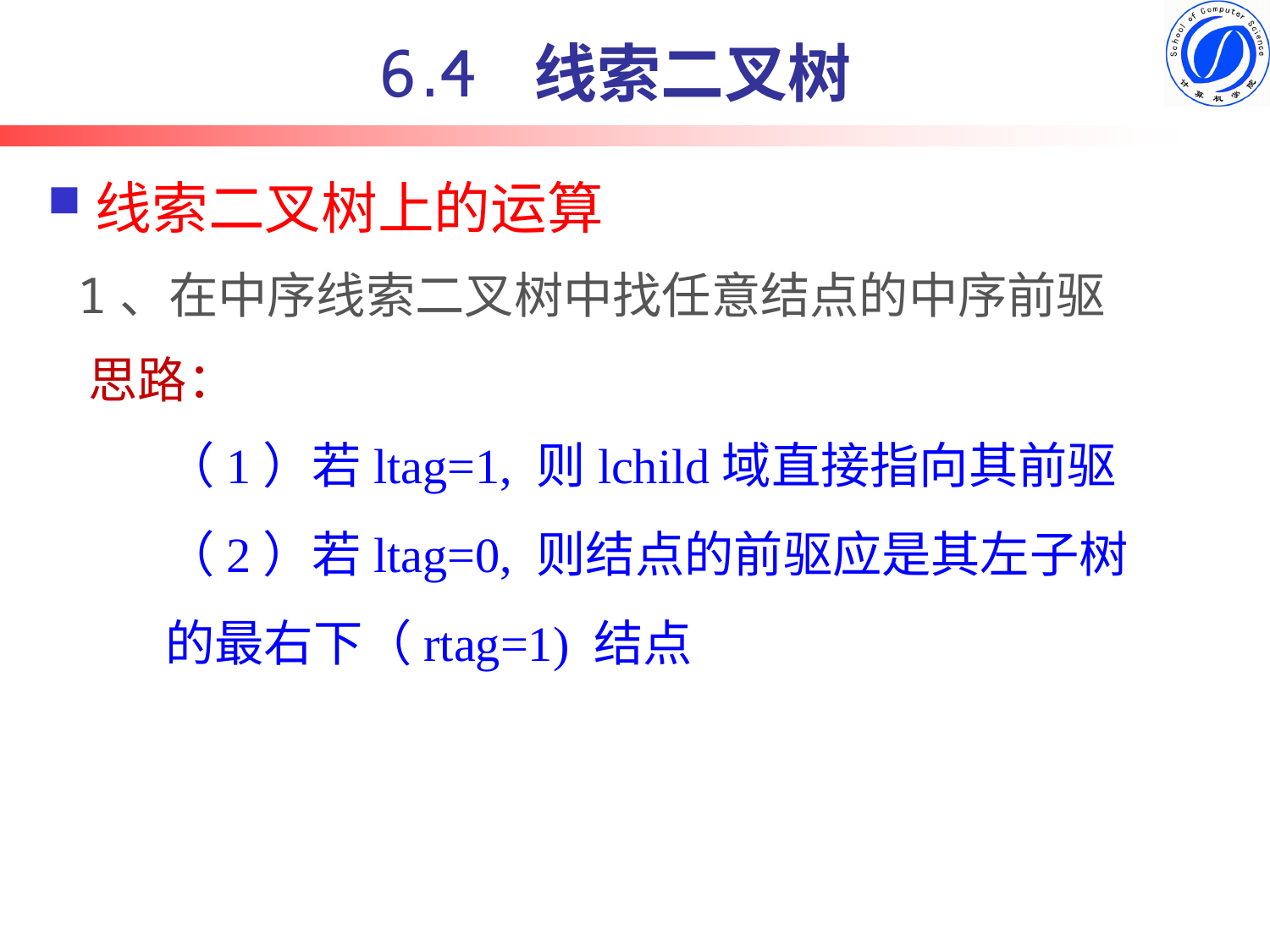

6.4  线索二叉树
线索二叉树上的运算

1、在中序线索二叉树中找任意结点的中序前驱
思路：
（1）若ltag=1, 则lchild域直接指向其前驱
（2）若ltag=0, 则结点的前驱应是其左子树的最右下（rtag=1) 结点